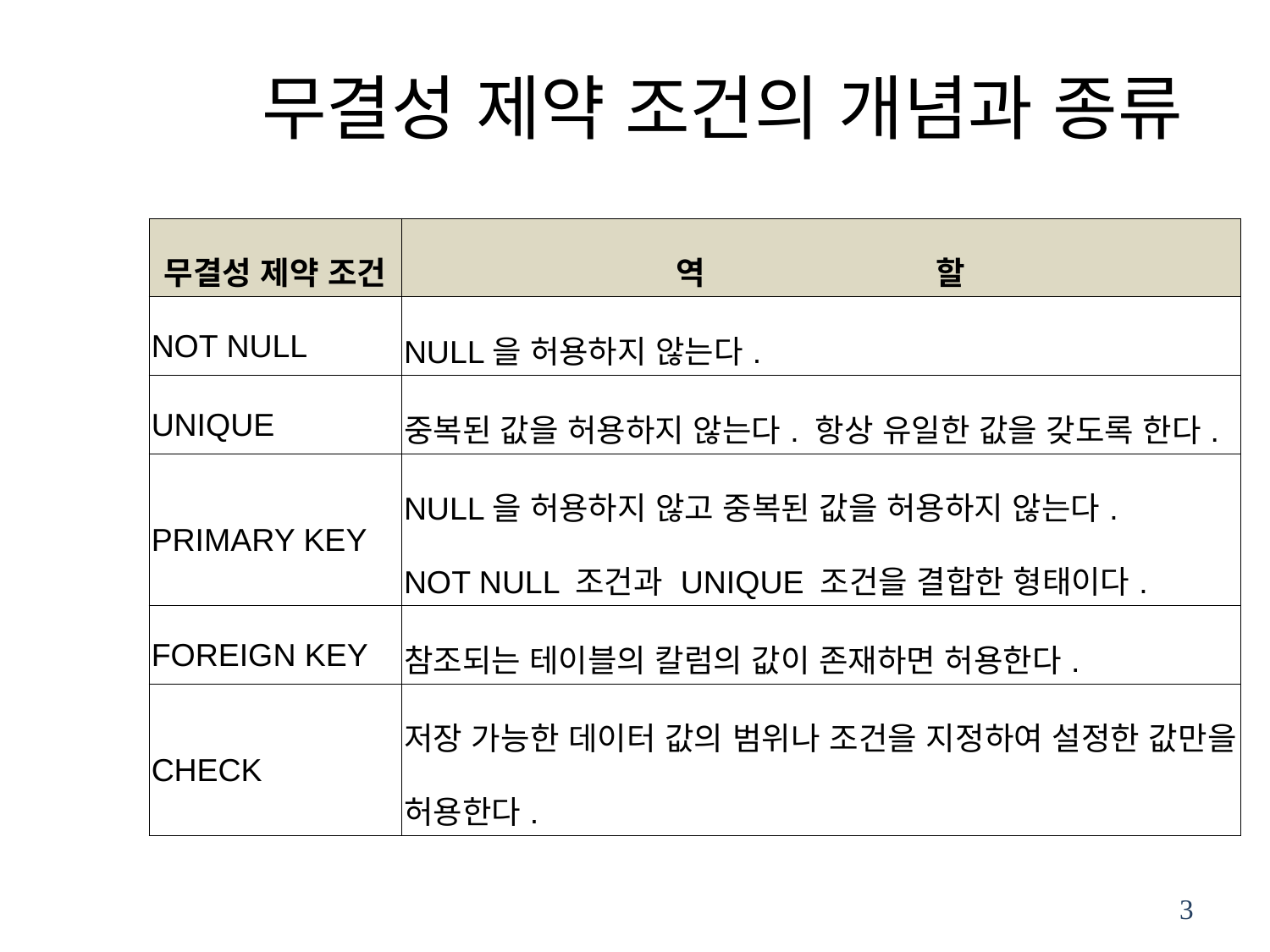

# 무결성 제약 조건의 개념과 종류
| 무결성 제약 조건 | 역 할 |
| --- | --- |
| NOT NULL | NULL을 허용하지 않는다. |
| UNIQUE | 중복된 값을 허용하지 않는다. 항상 유일한 값을 갖도록 한다. |
| PRIMARY KEY | NULL을 허용하지 않고 중복된 값을 허용하지 않는다. NOT NULL 조건과 UNIQUE 조건을 결합한 형태이다. |
| FOREIGN KEY | 참조되는 테이블의 칼럼의 값이 존재하면 허용한다. |
| CHECK | 저장 가능한 데이터 값의 범위나 조건을 지정하여 설정한 값만을 허용한다. |
3